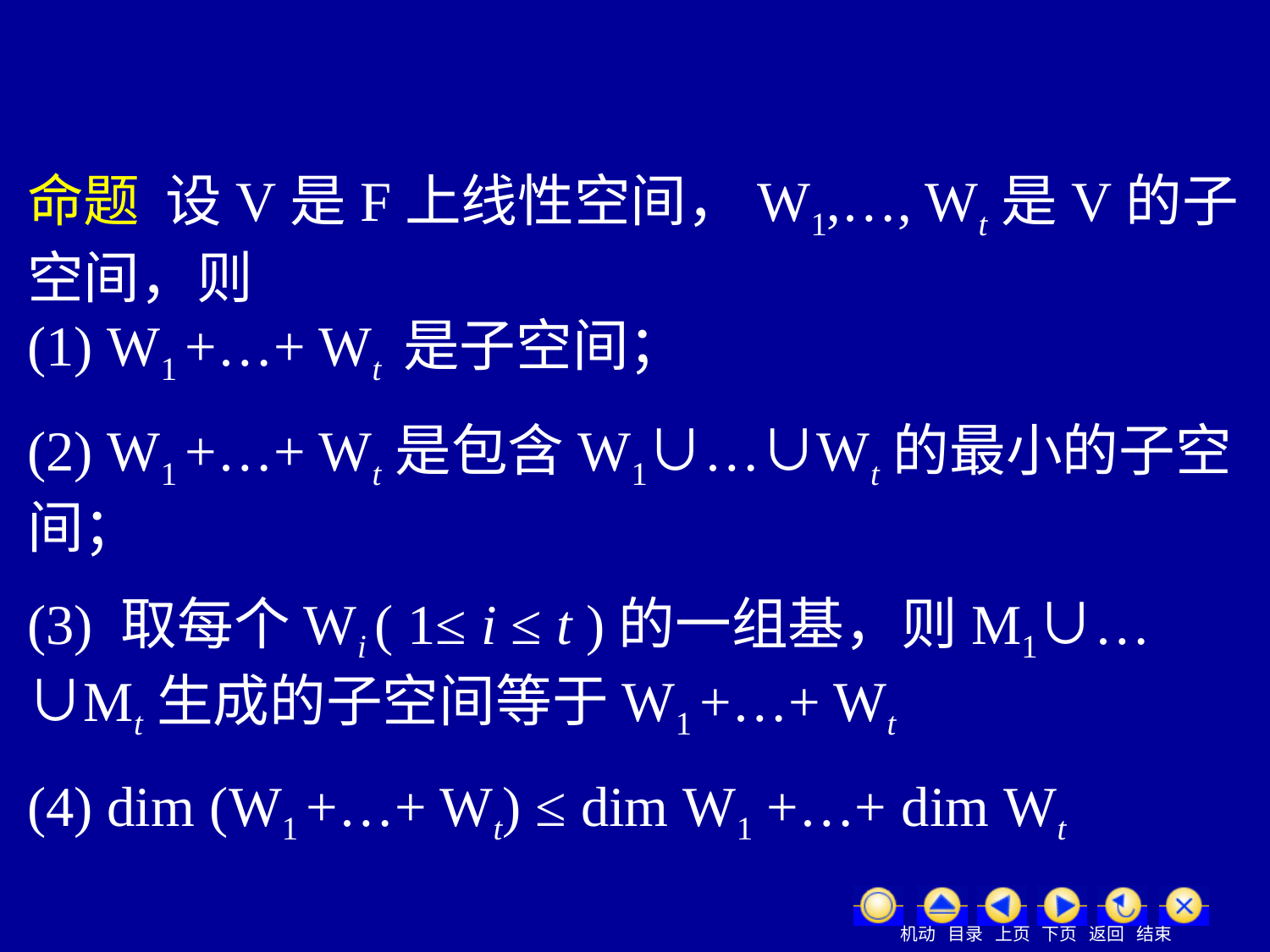

命题  设V是F上线性空间，W1,…, Wt是V的子空间，则
(1) W1 +…+ Wt 是子空间；
(2) W1 +…+ Wt是包含W1∪…∪Wt的最小的子空间；
(3) 取每个Wi ( 1≤ i ≤ t )的一组基，则M1∪…∪Mt生成的子空间等于W1 +…+ Wt
(4) dim (W1 +…+ Wt) ≤ dim W1 +…+ dim Wt